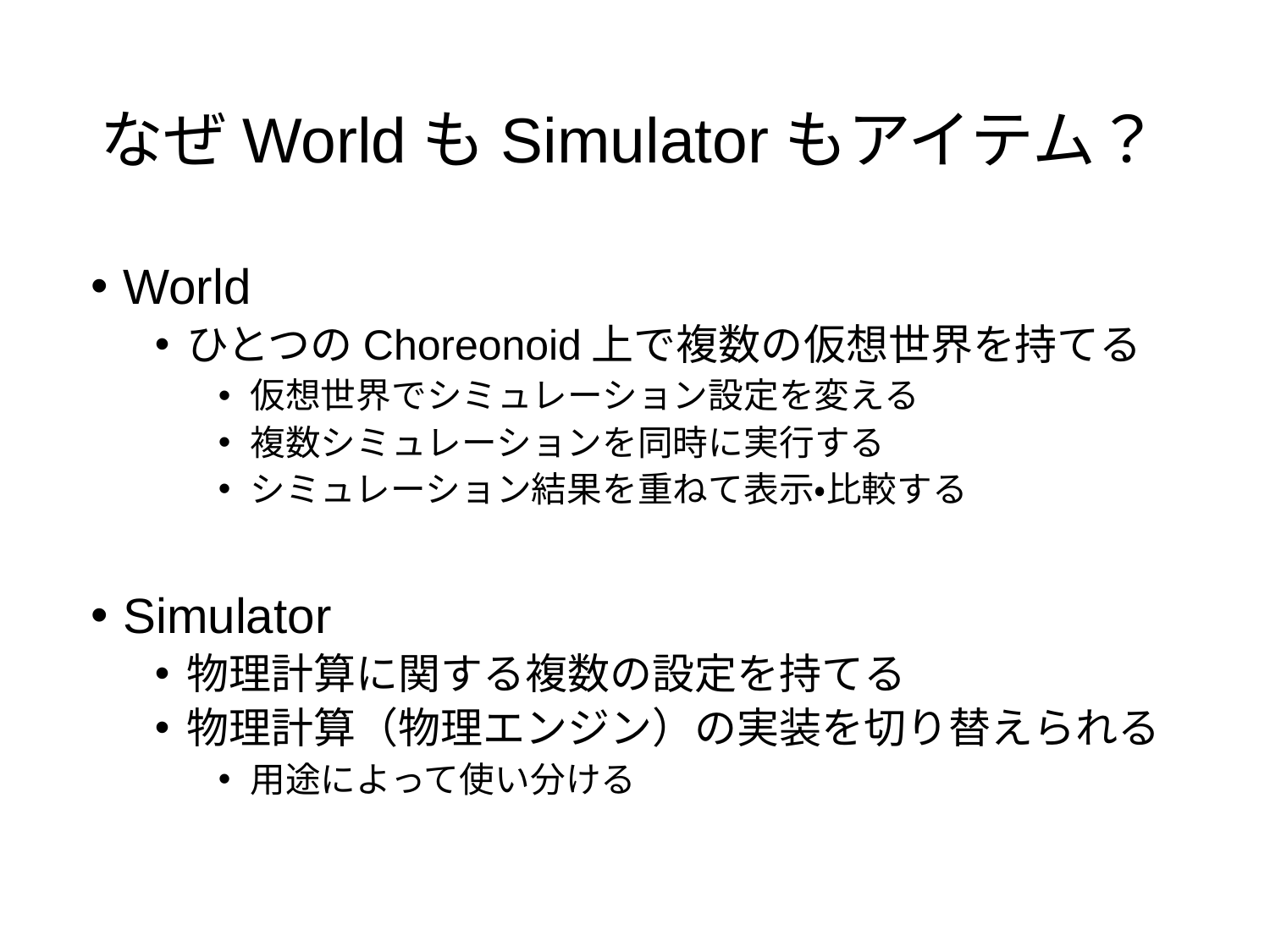

# なぜWorldもSimulatorもアイテム？
World
ひとつのChoreonoid上で複数の仮想世界を持てる
仮想世界でシミュレーション設定を変える
複数シミュレーションを同時に実行する
シミュレーション結果を重ねて表示・比較する

Simulator
物理計算に関する複数の設定を持てる
物理計算（物理エンジン）の実装を切り替えられる
用途によって使い分ける